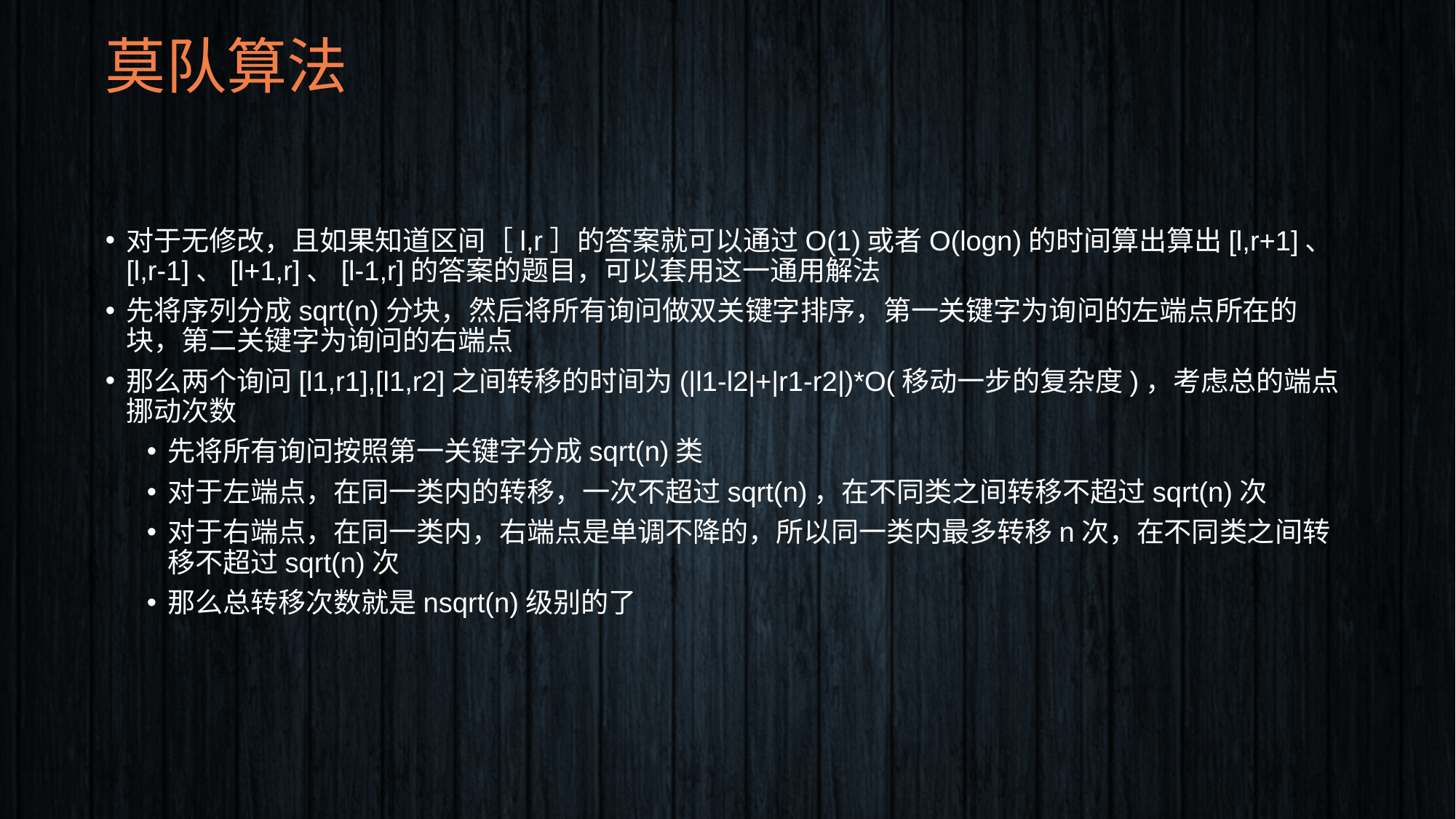

# 莫队算法
对于无修改，且如果知道区间［l,r］的答案就可以通过O(1)或者O(logn)的时间算出算出[l,r+1]、[l,r-1]、[l+1,r]、[l-1,r]的答案的题目，可以套用这一通用解法
先将序列分成sqrt(n)分块，然后将所有询问做双关键字排序，第一关键字为询问的左端点所在的块，第二关键字为询问的右端点
那么两个询问[l1,r1],[l1,r2]之间转移的时间为(|l1-l2|+|r1-r2|)*O(移动一步的复杂度)，考虑总的端点挪动次数
先将所有询问按照第一关键字分成sqrt(n)类
对于左端点，在同一类内的转移，一次不超过sqrt(n)，在不同类之间转移不超过sqrt(n)次
对于右端点，在同一类内，右端点是单调不降的，所以同一类内最多转移n次，在不同类之间转移不超过sqrt(n)次
那么总转移次数就是nsqrt(n)级别的了